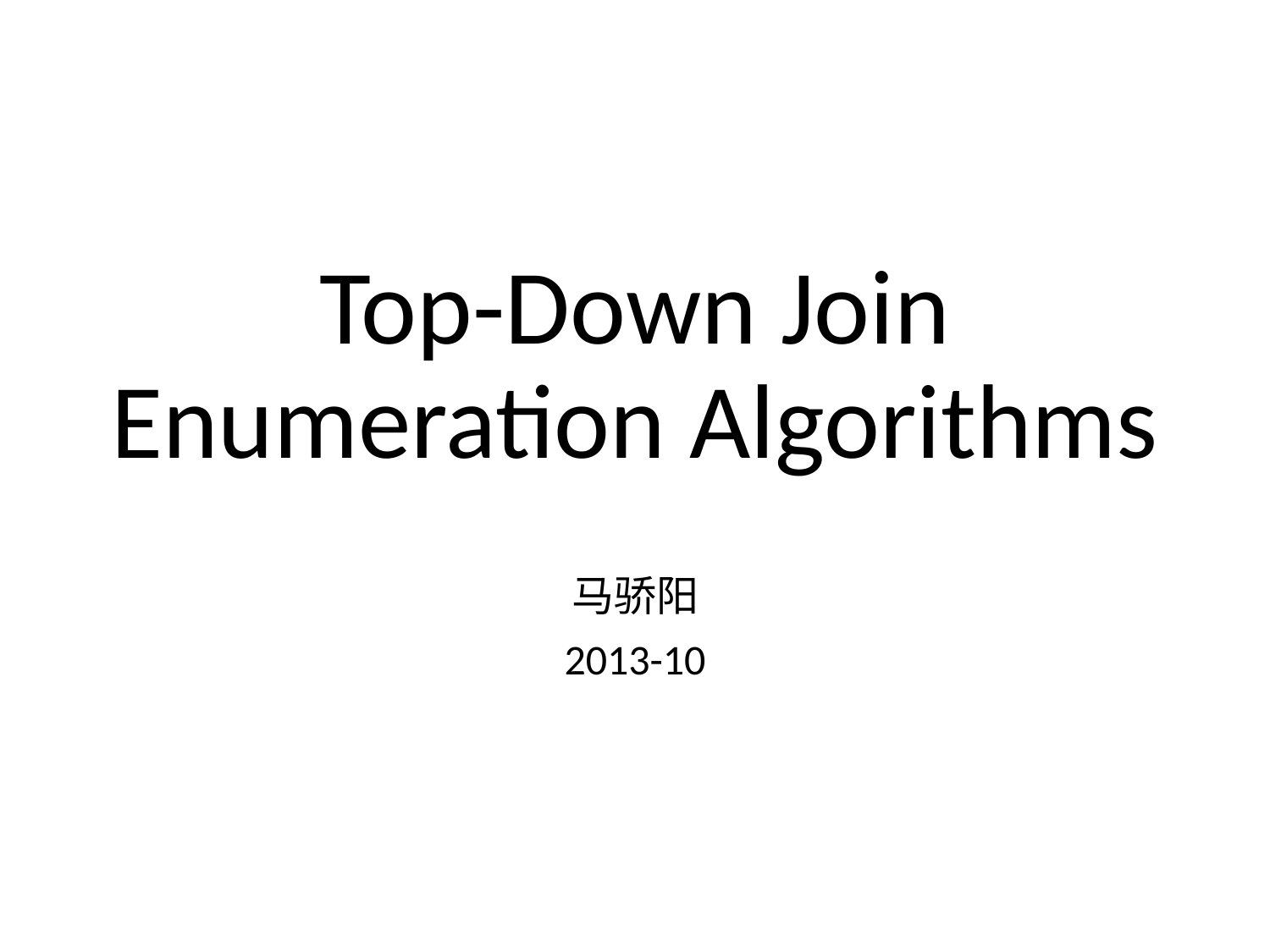

# Top-Down Join Enumeration Algorithms

马骄阳
2013-10